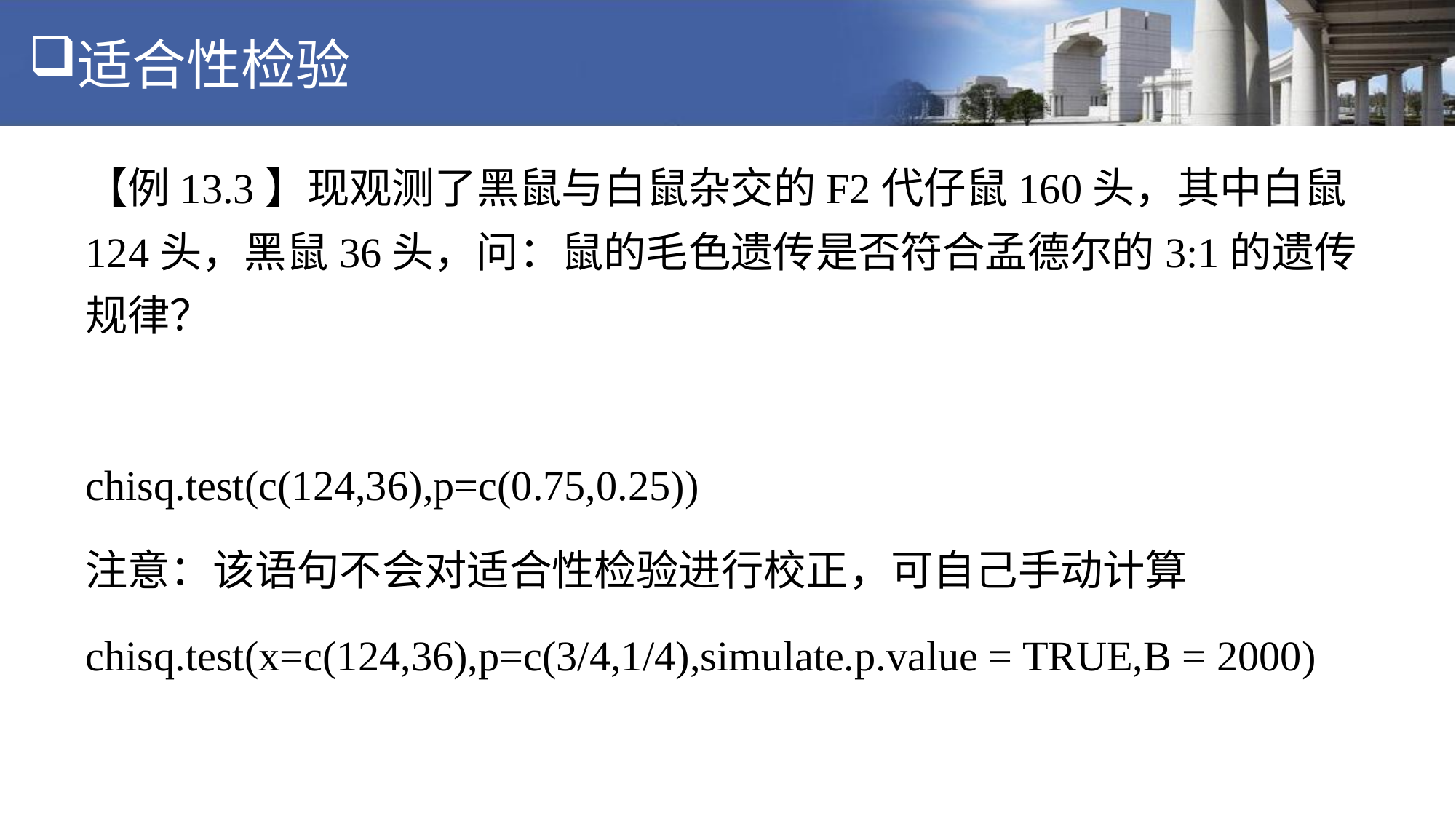

# 适合性检验
【例13.3】现观测了黑鼠与白鼠杂交的F2代仔鼠160头，其中白鼠124头，黑鼠36头，问：鼠的毛色遗传是否符合孟德尔的3:1的遗传规律？

chisq.test(c(124,36),p=c(0.75,0.25))
注意：该语句不会对适合性检验进行校正，可自己手动计算
chisq.test(x=c(124,36),p=c(3/4,1/4),simulate.p.value = TRUE,B = 2000)